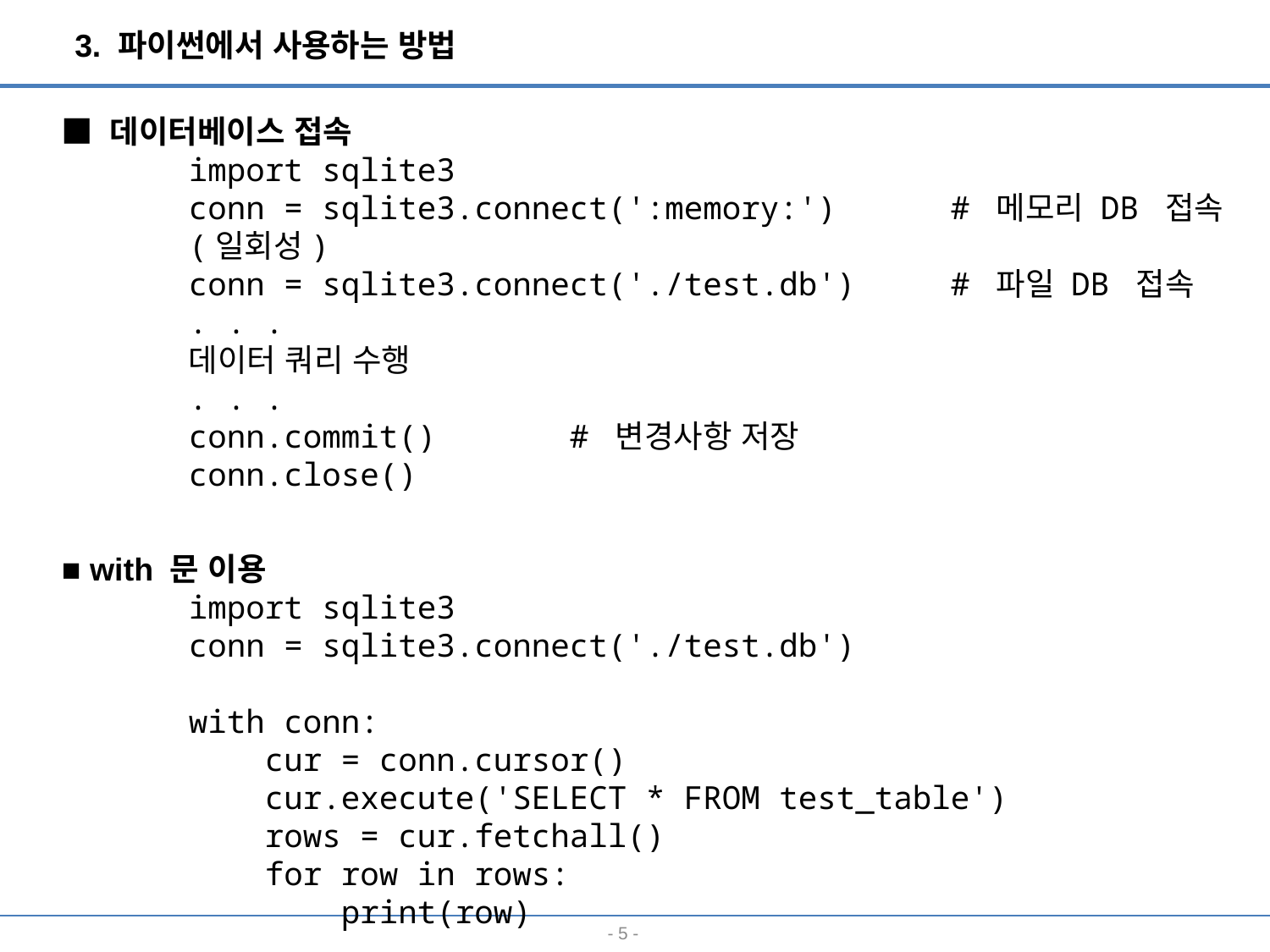

3. 파이썬에서 사용하는 방법
■ 데이터베이스 접속
import sqlite3
conn = sqlite3.connect(':memory:')	# 메모리 DB 접속(일회성)
conn = sqlite3.connect('./test.db')	# 파일 DB 접속
. . .
데이터 쿼리 수행
. . .
conn.commit()		# 변경사항 저장
conn.close()

■ with 문 이용
import sqlite3
conn = sqlite3.connect('./test.db')

with conn:
    cur = conn.cursor()
    cur.execute('SELECT * FROM test_table')
    rows = cur.fetchall()
    for row in rows:
        print(row)
- 5 -